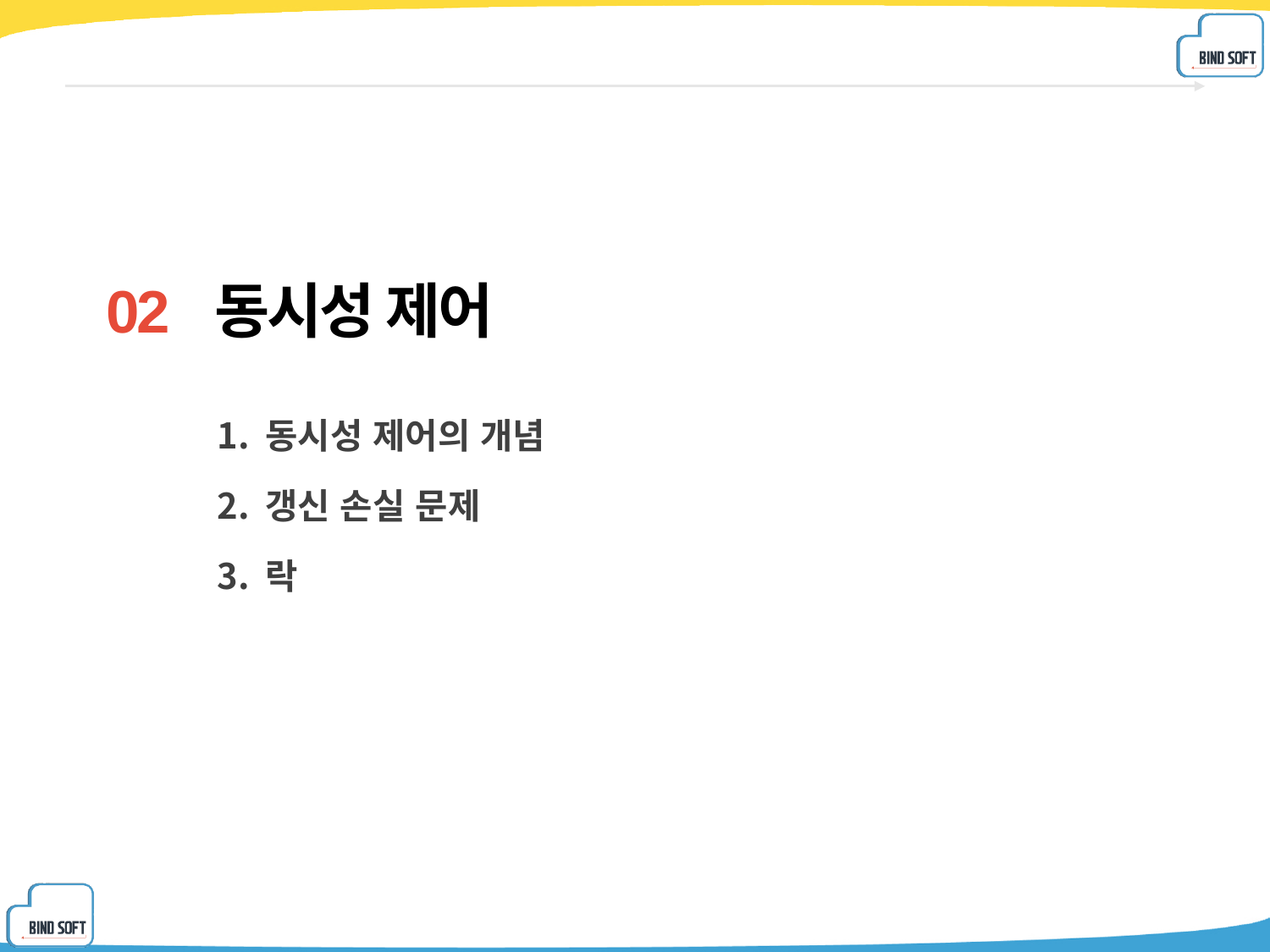

02  동시성 제어
동시성 제어의 개념
갱신 손실 문제
락